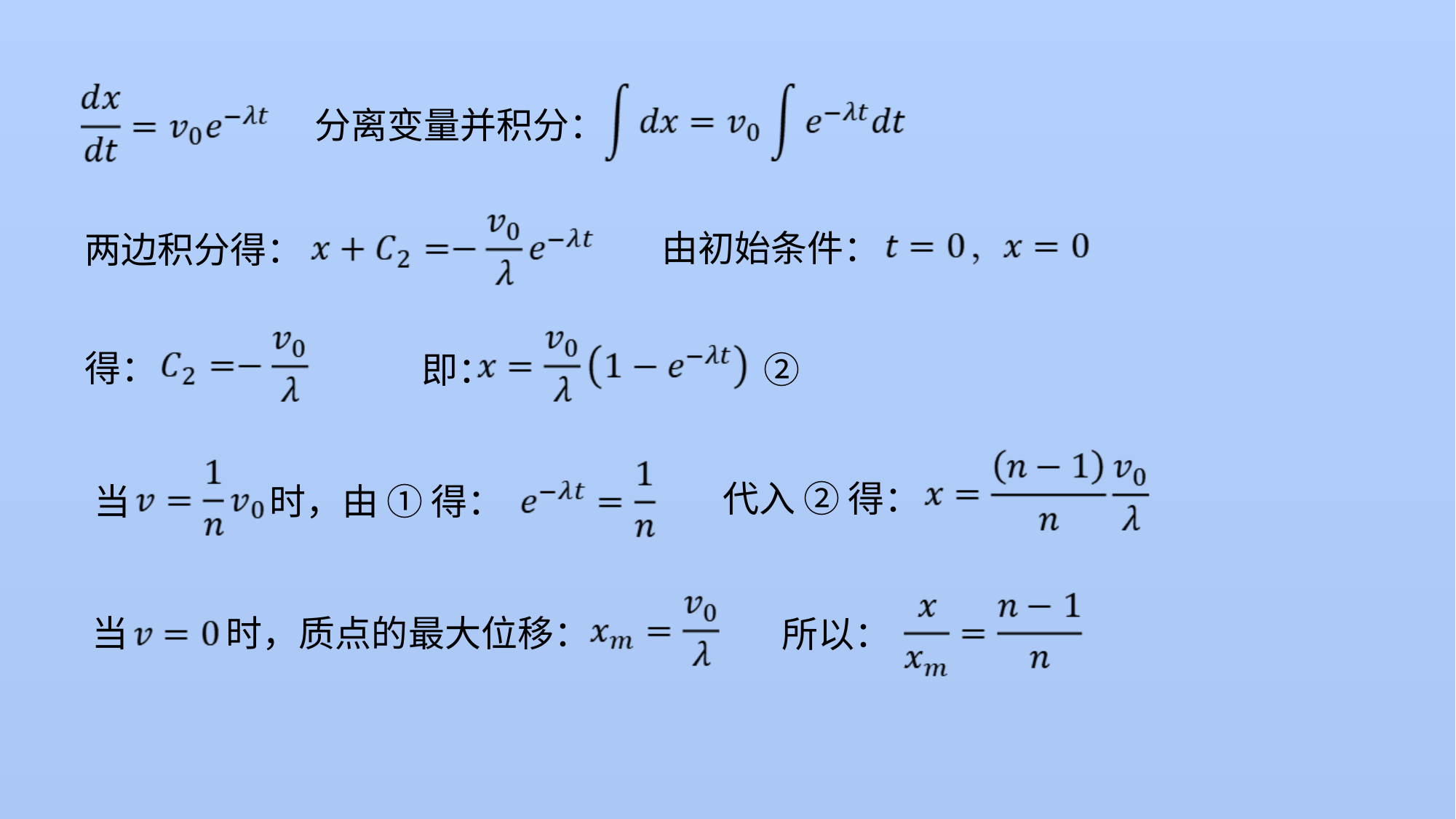

分离变量并积分：

两边积分得：
由初始条件：

得：

即：                                 ②

代入 ② 得：

当                 时，由 ① 得：

所以：

当            时，质点的最大位移：